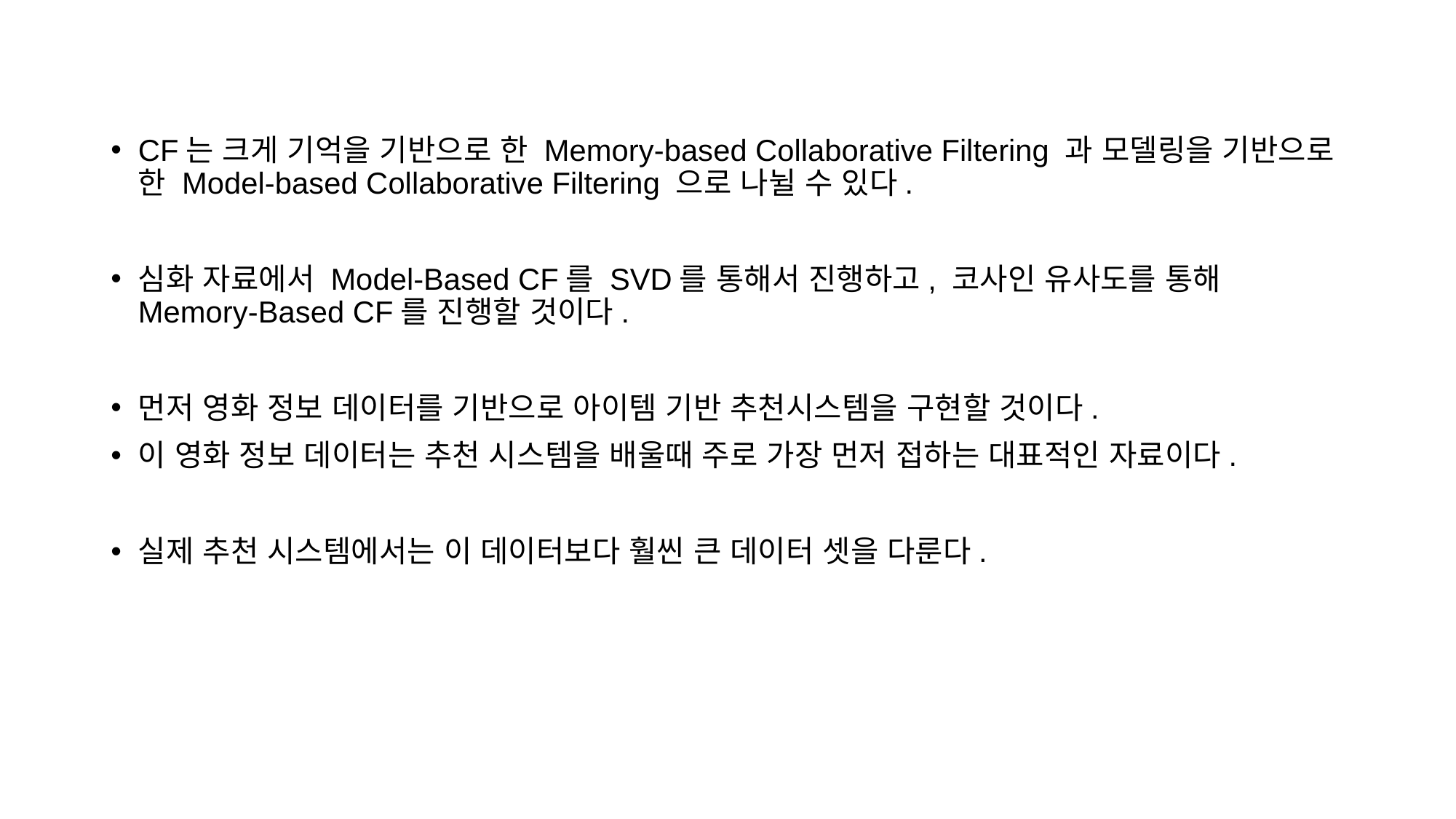

CF는 크게 기억을 기반으로 한 Memory-based Collaborative Filtering 과 모델링을 기반으로 한 Model-based Collaborative Filtering 으로 나뉠 수 있다.

심화 자료에서 Model-Based CF를 SVD를 통해서 진행하고, 코사인 유사도를 통해 Memory-Based CF를 진행할 것이다.

먼저 영화 정보 데이터를 기반으로 아이템 기반 추천시스템을 구현할 것이다.
이 영화 정보 데이터는 추천 시스템을 배울때 주로 가장 먼저 접하는 대표적인 자료이다.

실제 추천 시스템에서는 이 데이터보다 훨씬 큰 데이터 셋을 다룬다.